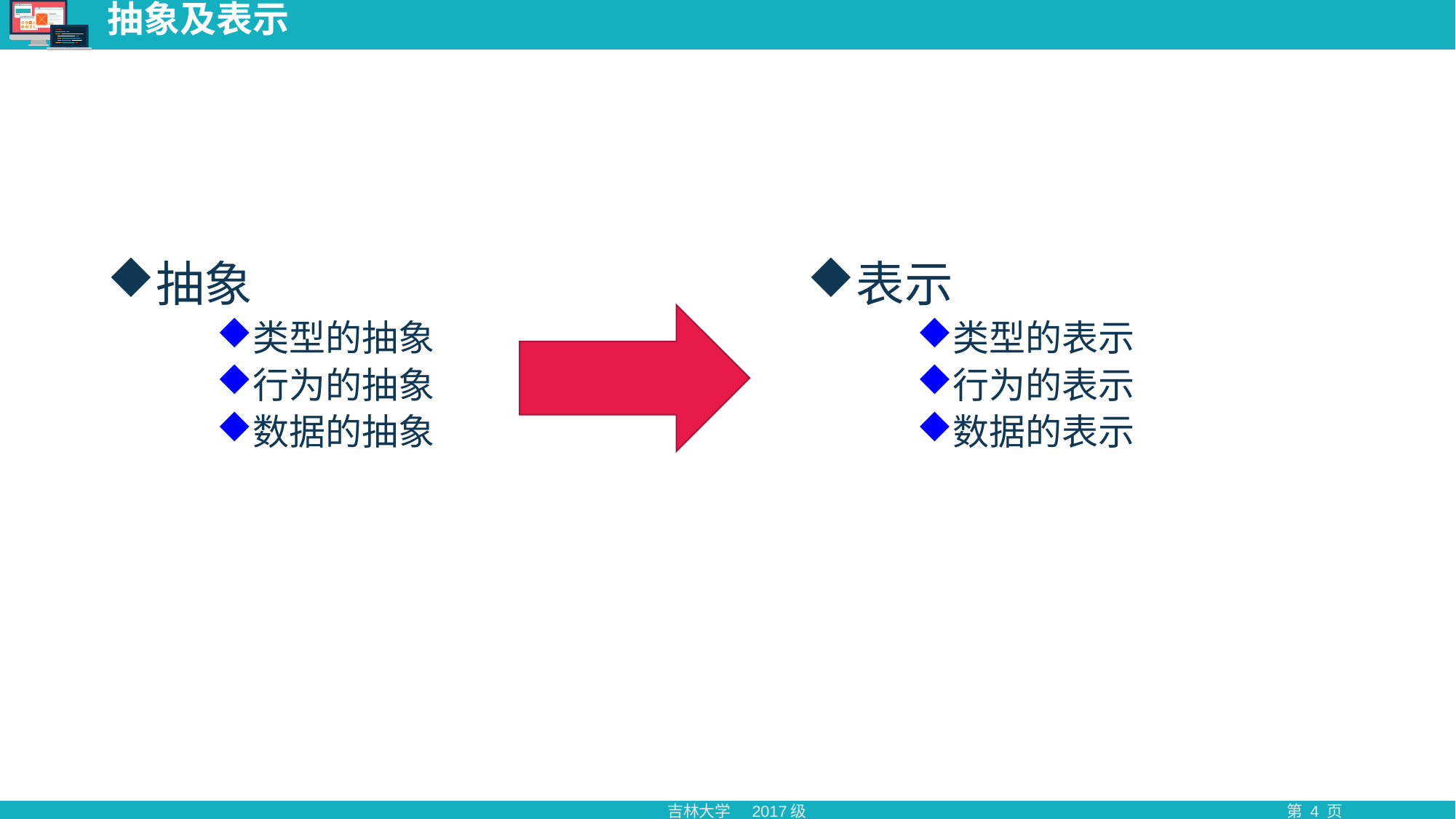

# 抽象及表示
抽象
类型的抽象
行为的抽象
数据的抽象
表示
类型的表示
行为的表示
数据的表示